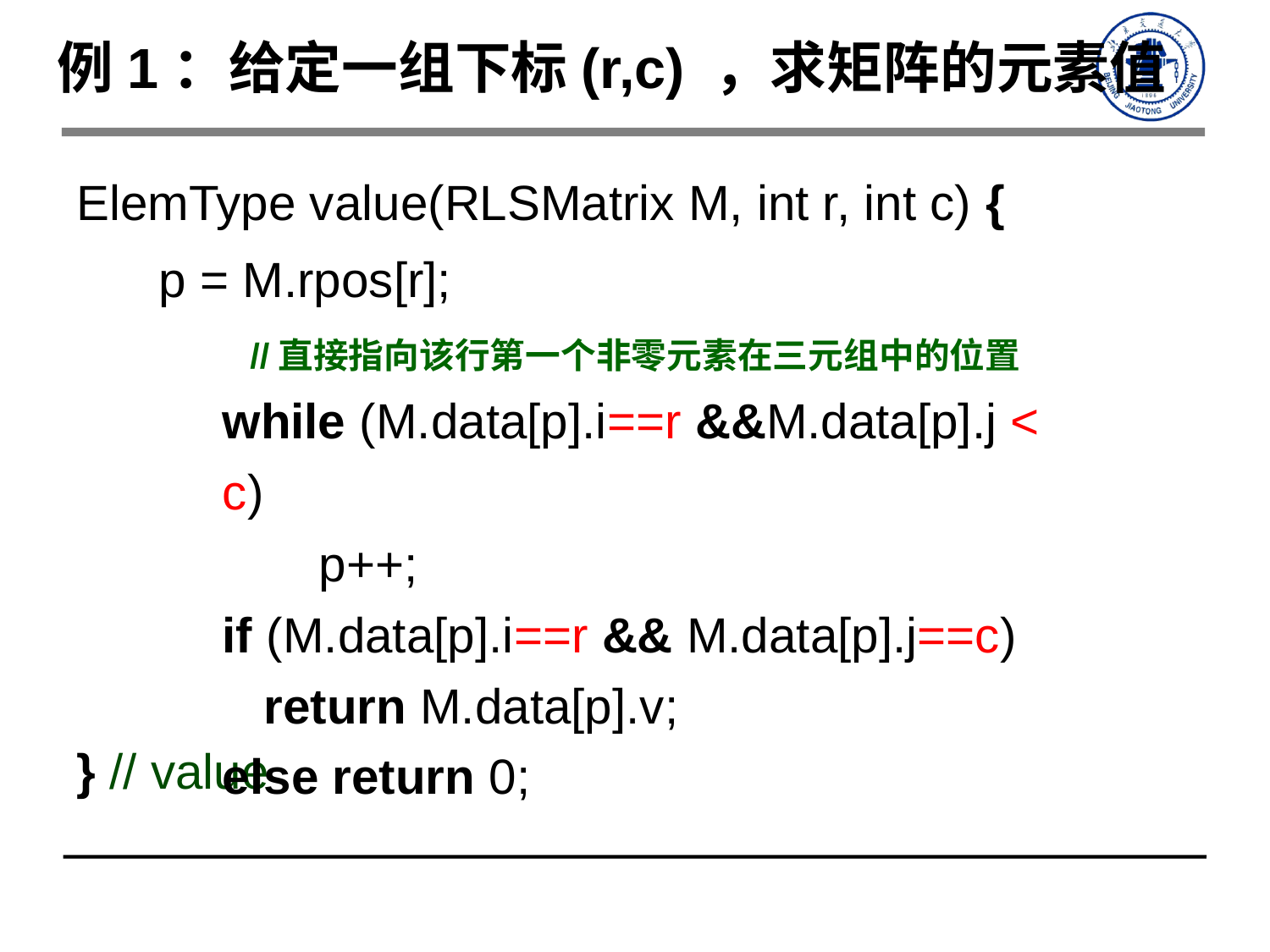

例1：给定一组下标(r,c) ，求矩阵的元素值
ElemType value(RLSMatrix M, int r, int c) {

} // value
p = M.rpos[r];
  //直接指向该行第一个非零元素在三元组中的位置
while (M.data[p].i==r &&M.data[p].j < c)
       p++;
if (M.data[p].i==r && M.data[p].j==c)
   return M.data[p].v;
else return 0;